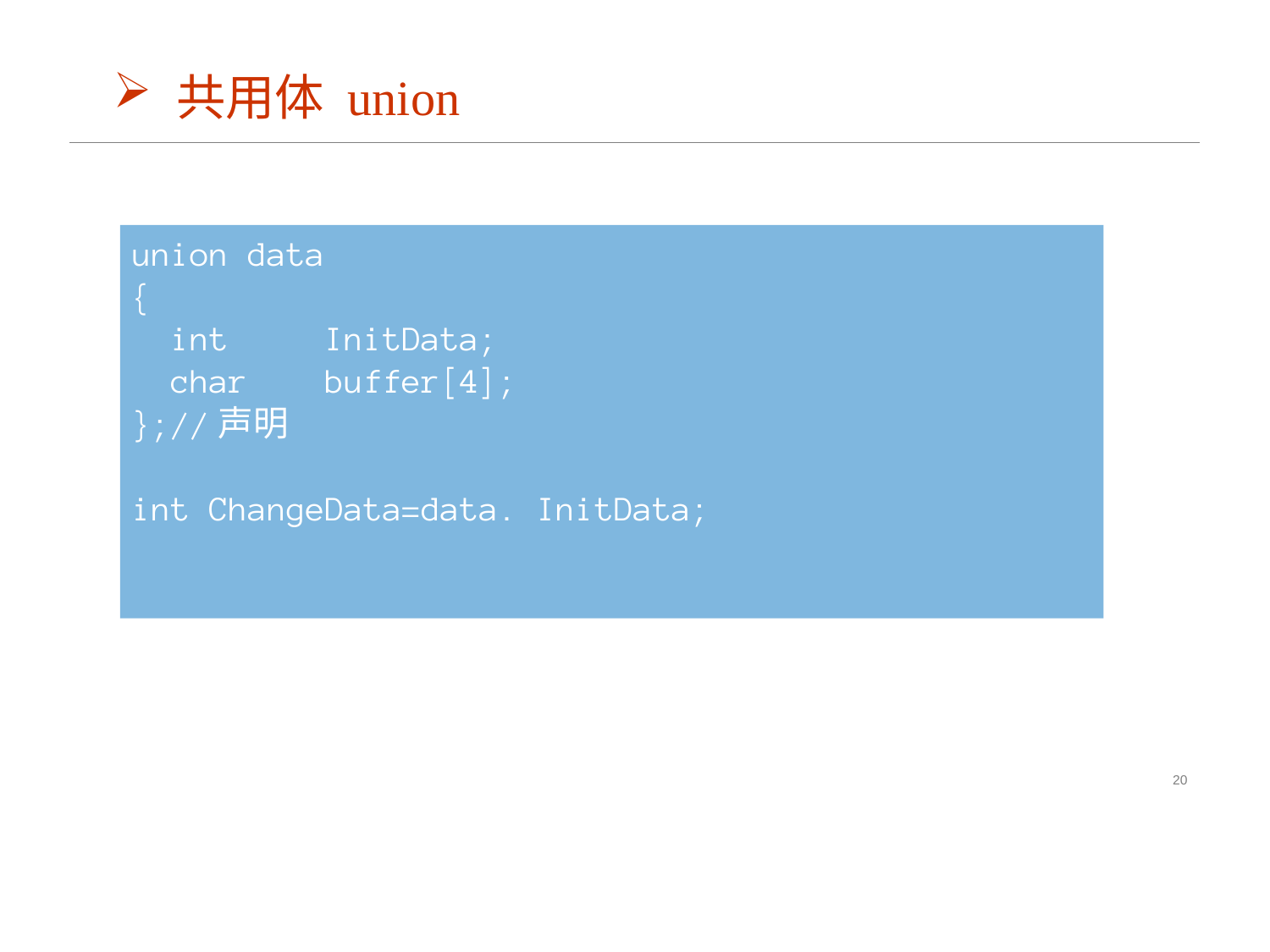

共用体 union

union data
{
  int     InitData;
  char    buffer[4];
};//声明

int ChangeData=data. InitData;

20